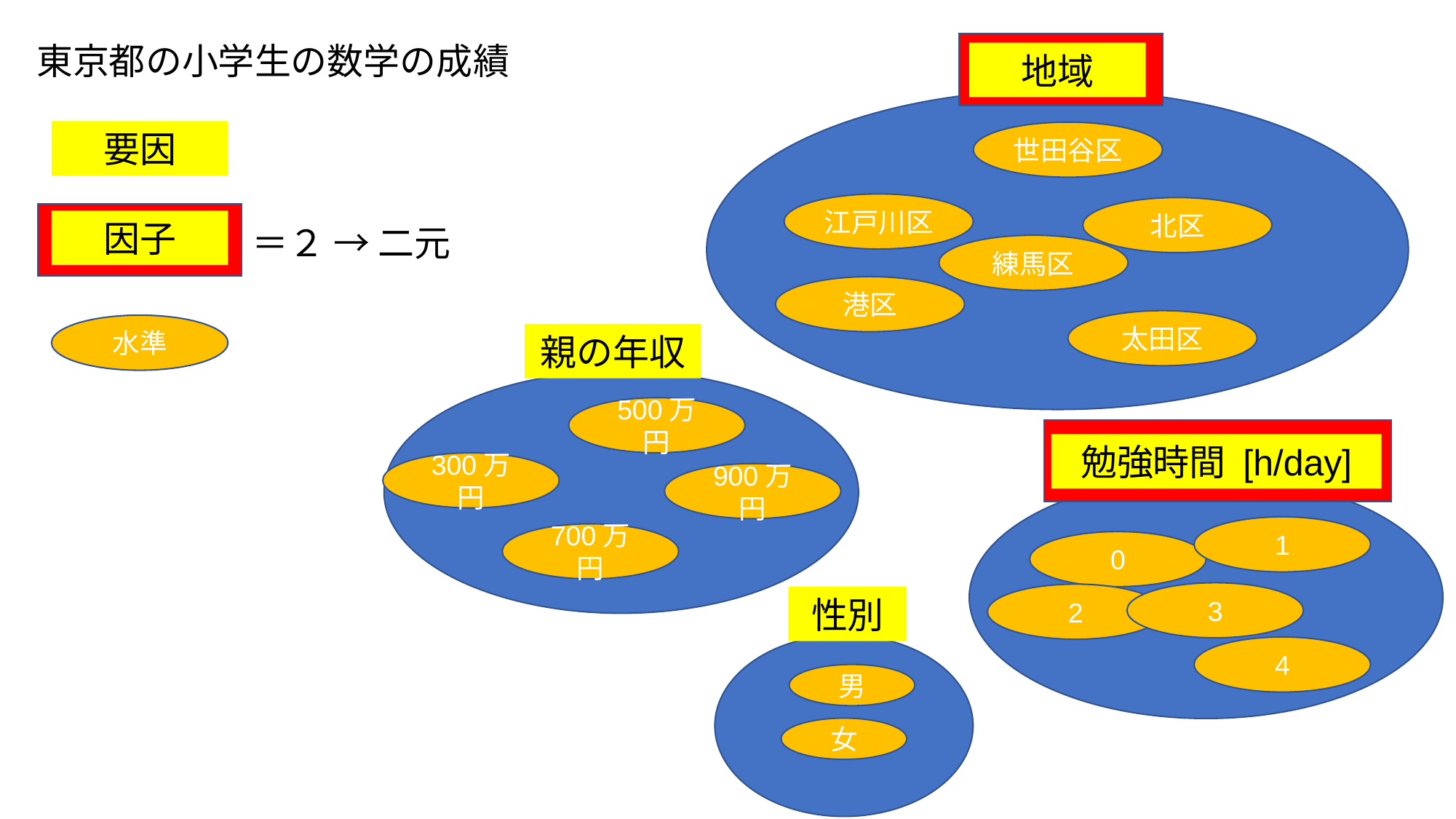

東京都の小学生の数学の成績

地域

世田谷区
江戸川区
北区
練馬区
港区
太田区
要因

因子
＝２ → 二元
水準
親の年収

500万円
300万円
900万円
700万円

勉強時間 [h/day]

1
0
3
2
4
性別

男
女